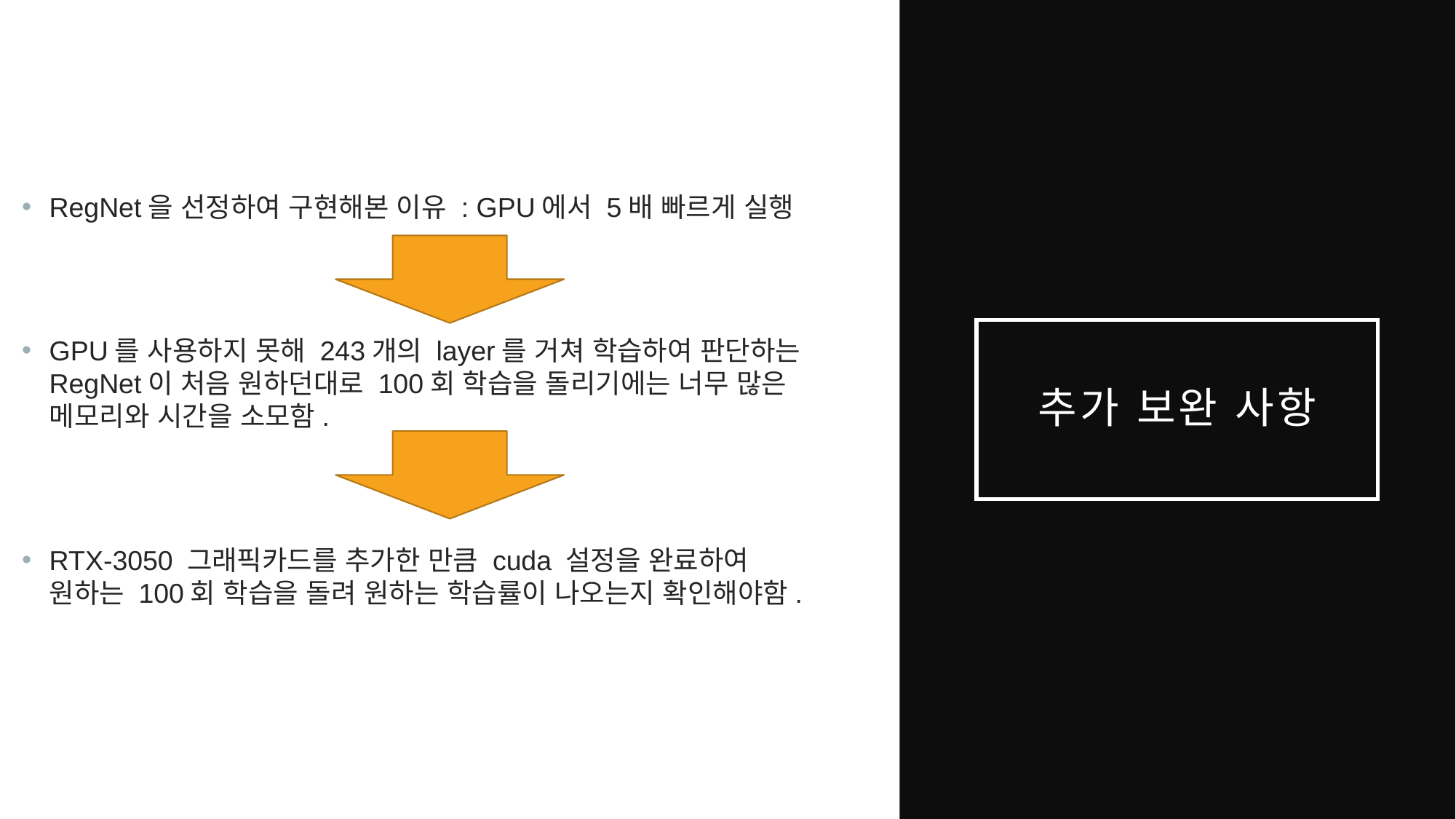

RegNet을 선정하여 구현해본 이유 : GPU에서 5배 빠르게 실행

GPU를 사용하지 못해 243개의 layer를 거쳐 학습하여 판단하는
RegNet이 처음 원하던대로 100회 학습을 돌리기에는 너무 많은
메모리와 시간을 소모함.

RTX-3050 그래픽카드를 추가한 만큼 cuda 설정을 완료하여
원하는 100회 학습을 돌려 원하는 학습률이 나오는지 확인해야함.

# 추가 보완 사항